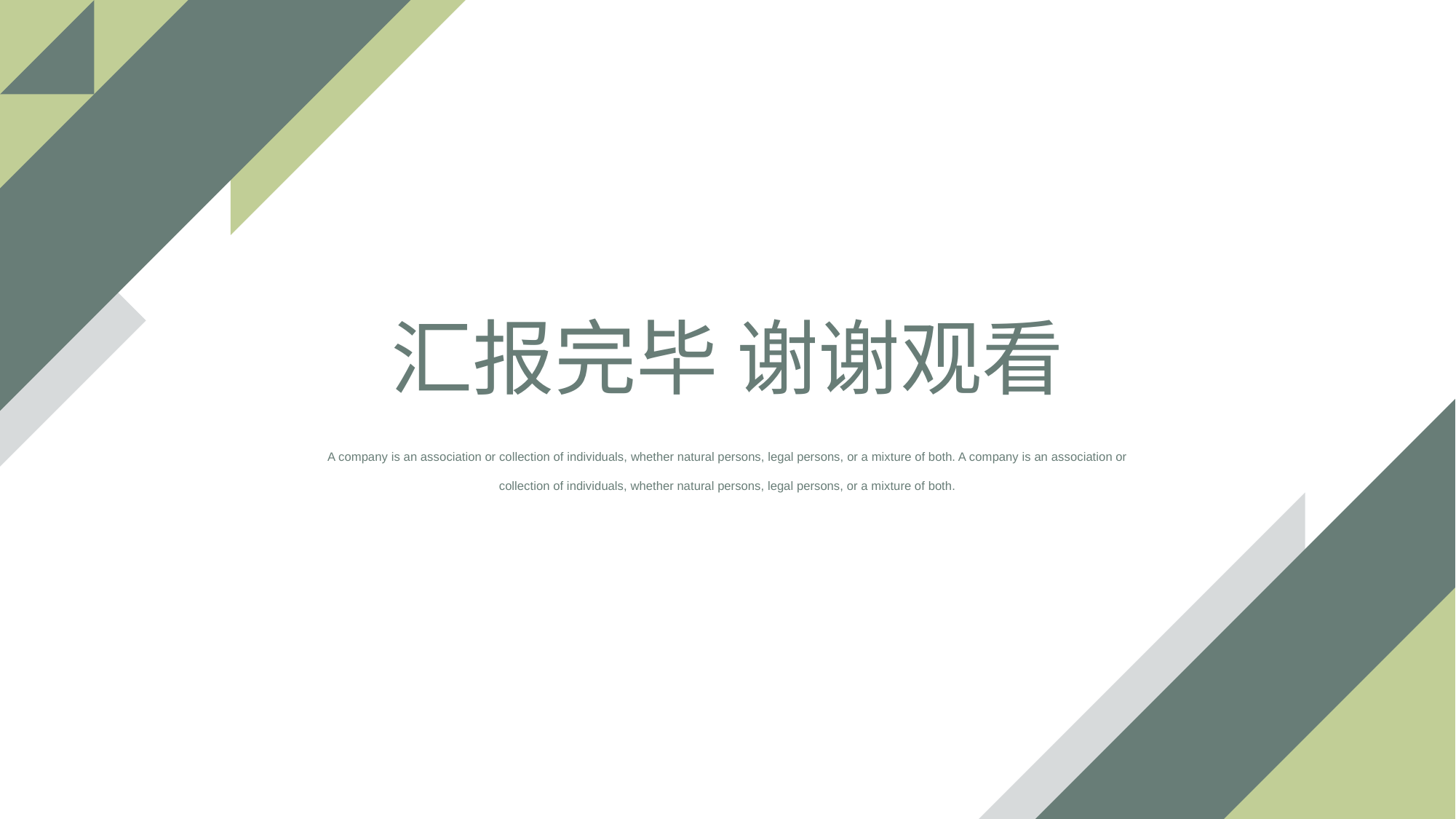

汇报完毕 谢谢观看
A company is an association or collection of individuals, whether natural persons, legal persons, or a mixture of both. A company is an association or collection of individuals, whether natural persons, legal persons, or a mixture of both.